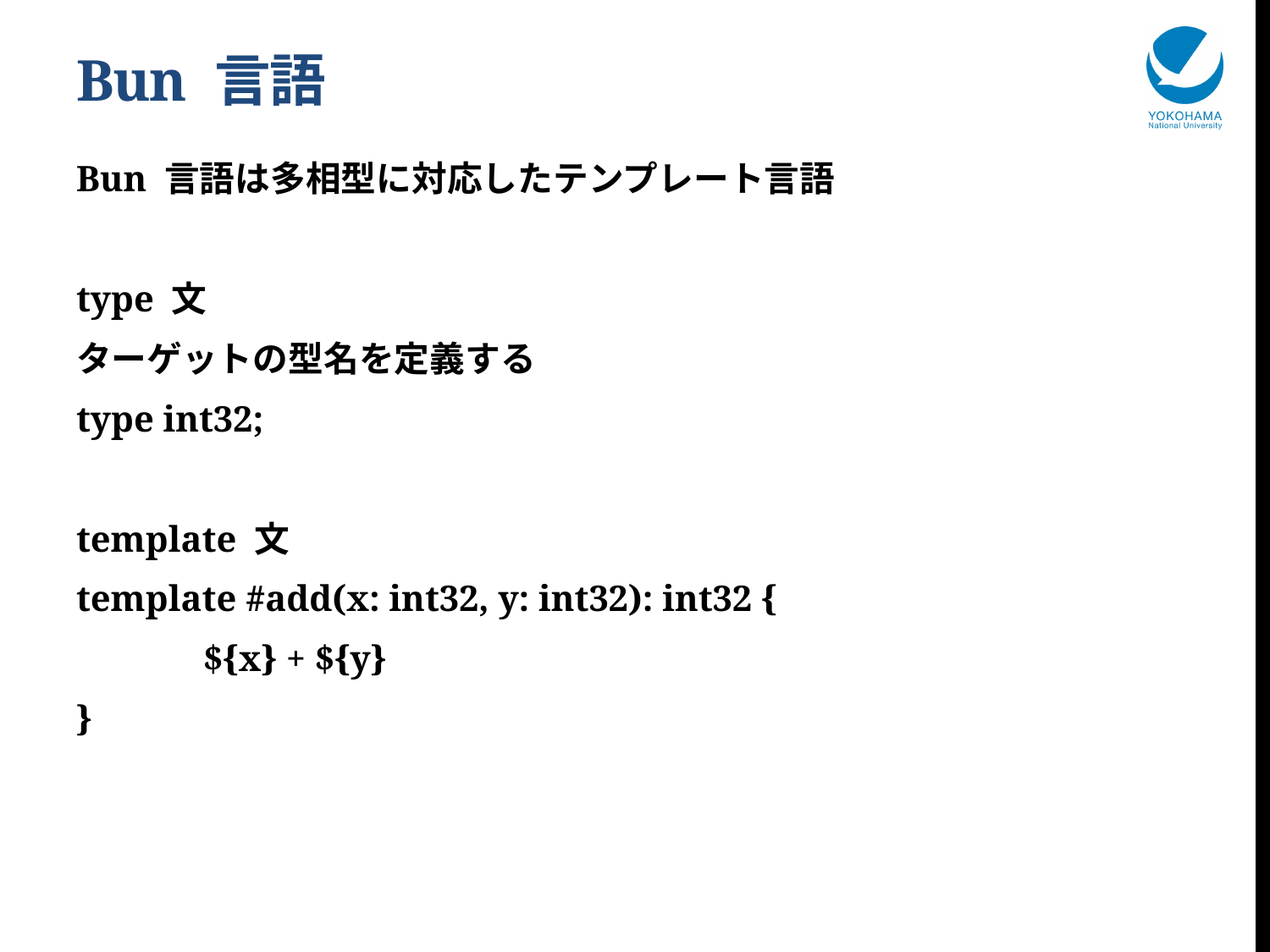

# Bun 言語
Bun 言語は多相型に対応したテンプレート言語

type 文
ターゲットの型名を定義する
type int32;

template 文
template #add(x: int32, y: int32): int32 {
	${x} + ${y}
}